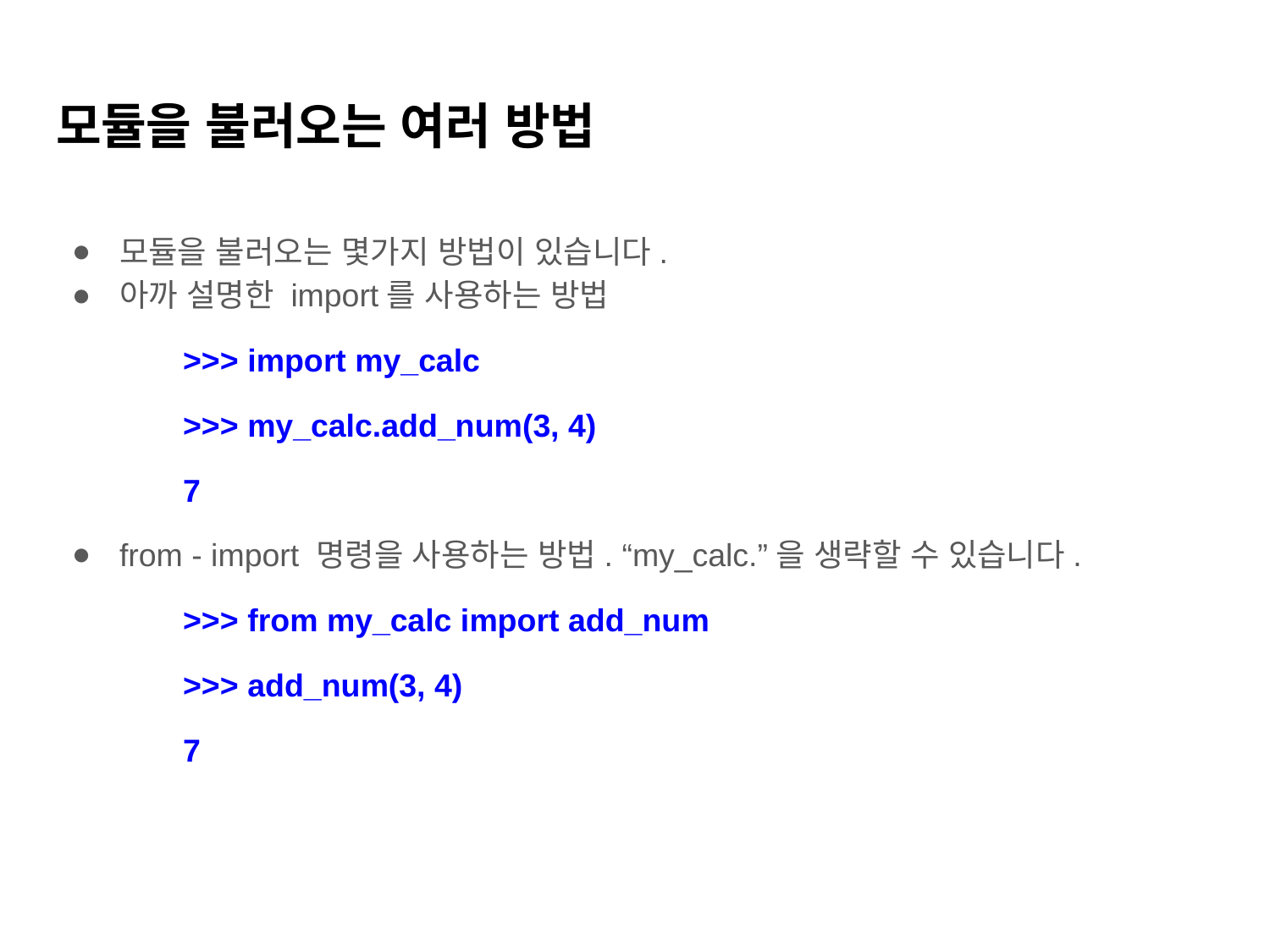

# 모듈을 불러오는 여러 방법
모듈을 불러오는 몇가지 방법이 있습니다.
아까 설명한 import를 사용하는 방법
	>>> import my_calc
	>>> my_calc.add_num(3, 4)
 	7
from - import 명령을 사용하는 방법. “my_calc.”을 생략할 수 있습니다.
	>>> from my_calc import add_num
	>>> add_num(3, 4)
	7